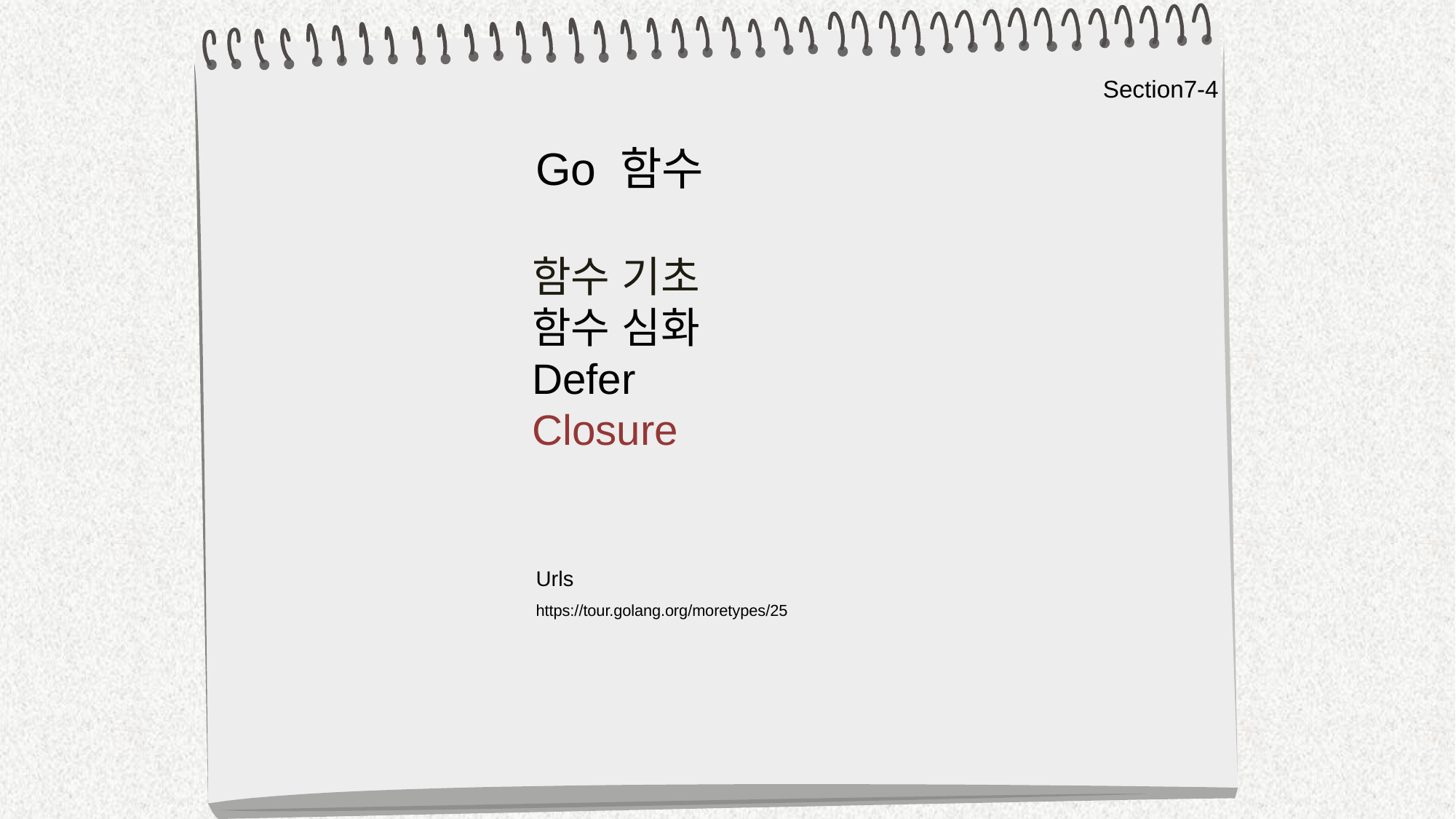

Section7-4
Go 함수
함수 기초
함수 심화
Defer
Closure
Urls
https://tour.golang.org/moretypes/25